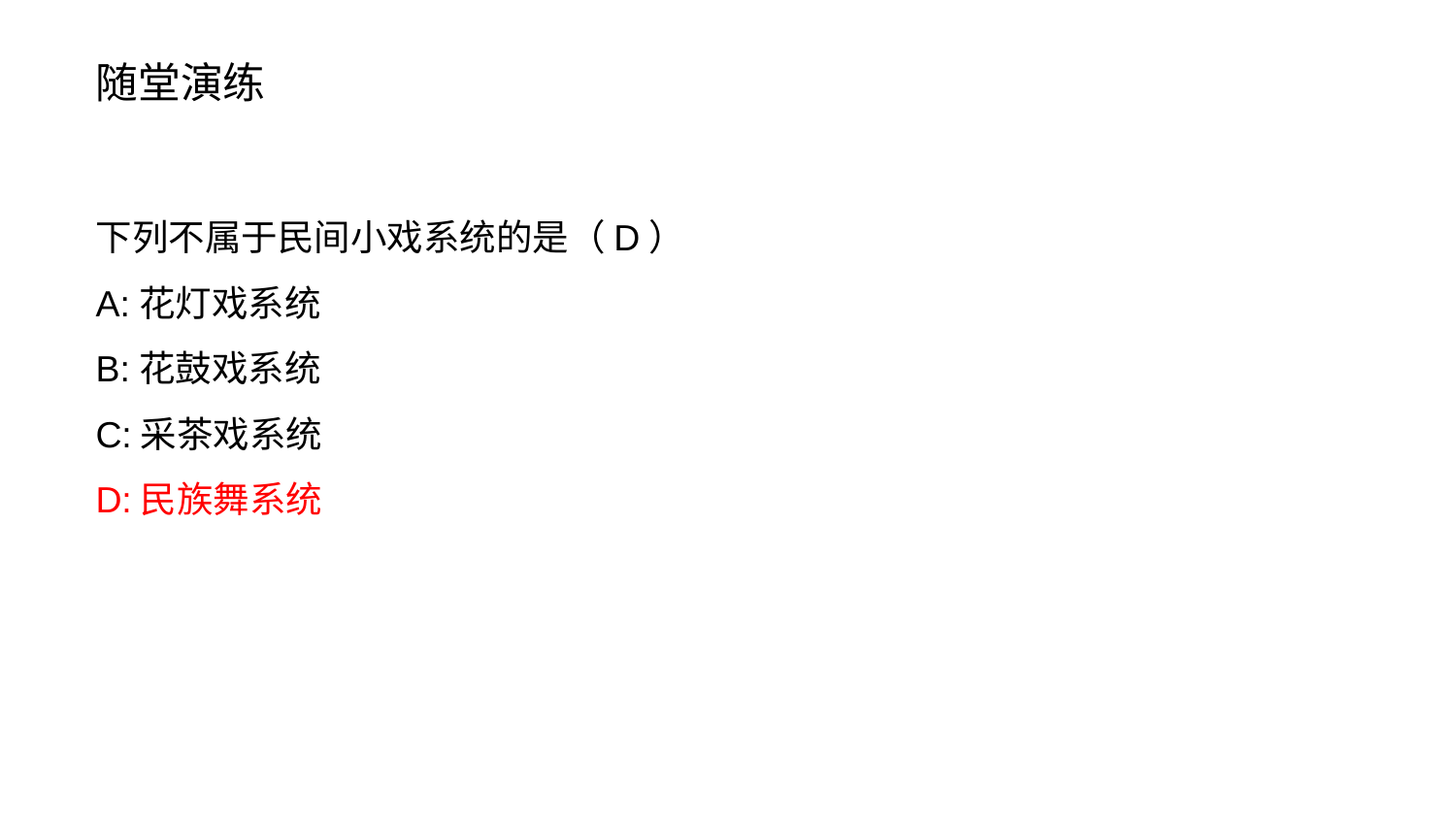

随堂演练
下列不属于民间小戏系统的是（D）
A:花灯戏系统
B:花鼓戏系统
C:采茶戏系统
D:民族舞系统